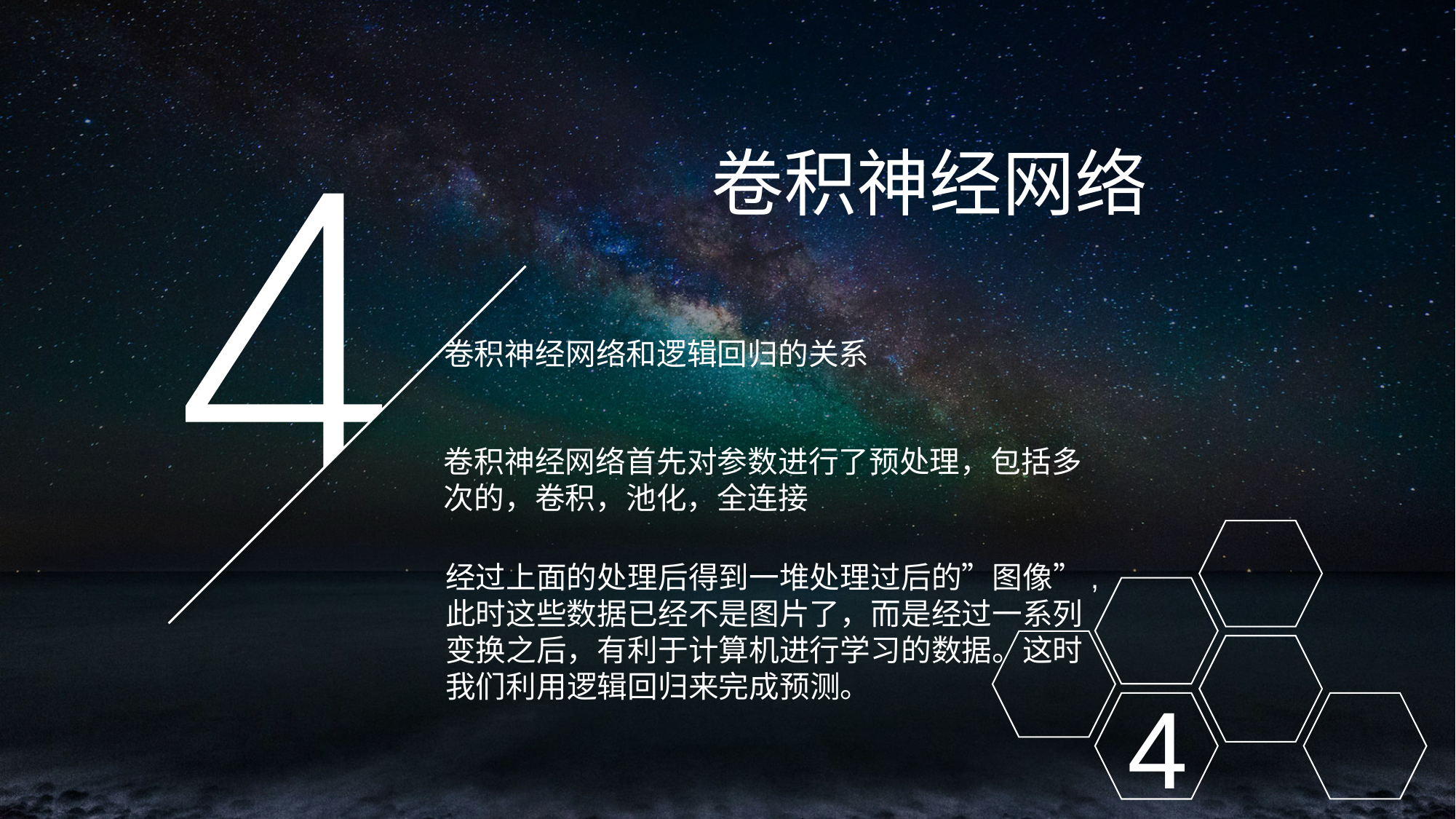

卷积神经网络

卷积神经网络和逻辑回归的关系

卷积神经网络首先对参数进行了预处理，包括多次的，卷积，池化，全连接

经过上面的处理后得到一堆处理过后的”图像”,此时这些数据已经不是图片了，而是经过一系列变换之后，有利于计算机进行学习的数据。这时我们利用逻辑回归来完成预测。
4